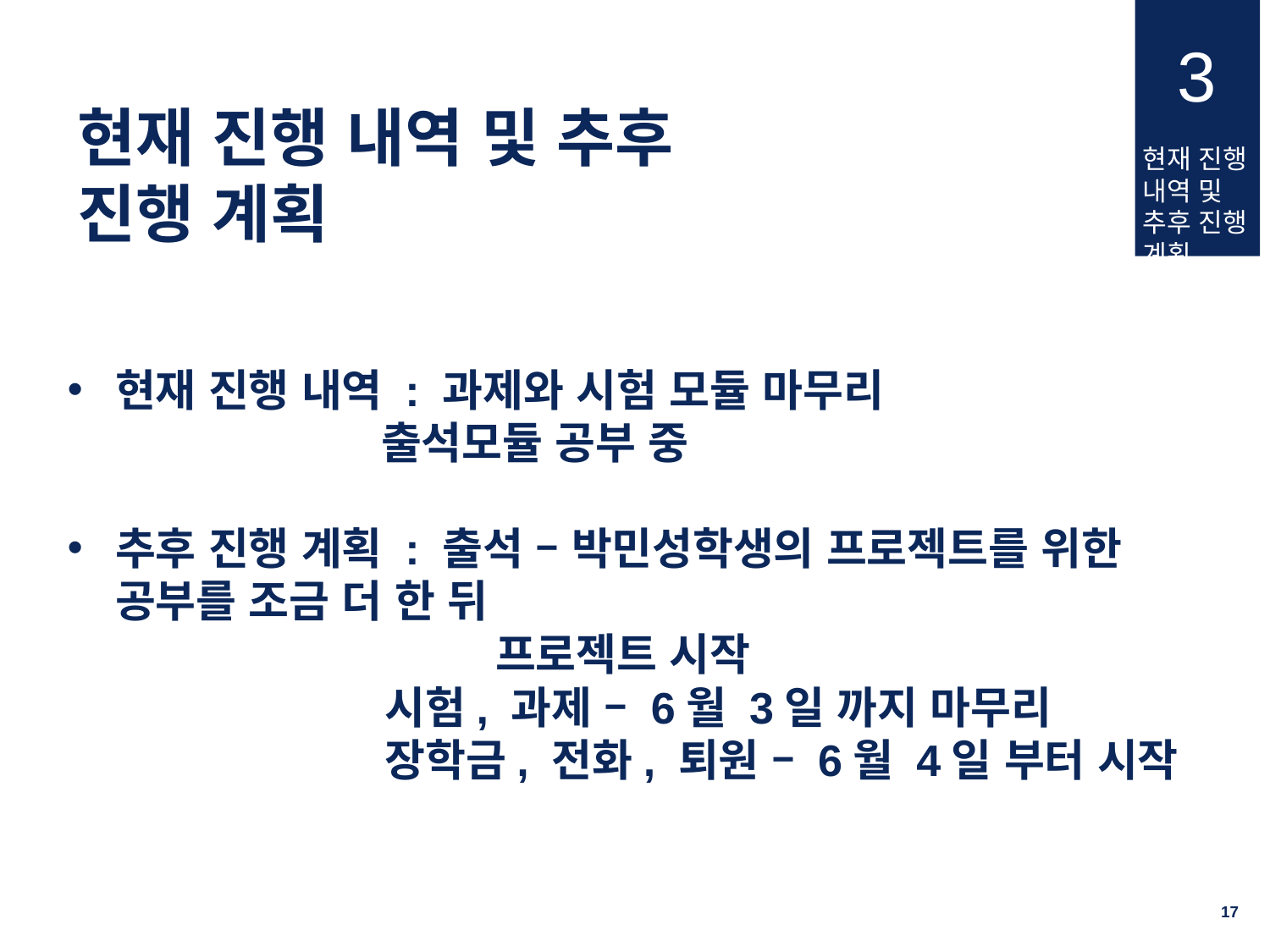

3

현재 진행 내역 및 추후 진행 계획
현재 진행 내역 및 추후 진행 계획
현재 진행 내역 : 과제와 시험 모듈 마무리
    출석모듈 공부 중

추후 진행 계획 : 출석 – 박민성학생의 프로젝트를 위한 공부를 조금 더 한 뒤
                                  프로젝트 시작
                         시험, 과제 – 6월 3일 까지 마무리
                         장학금, 전화, 퇴원 – 6월 4일 부터 시작
17